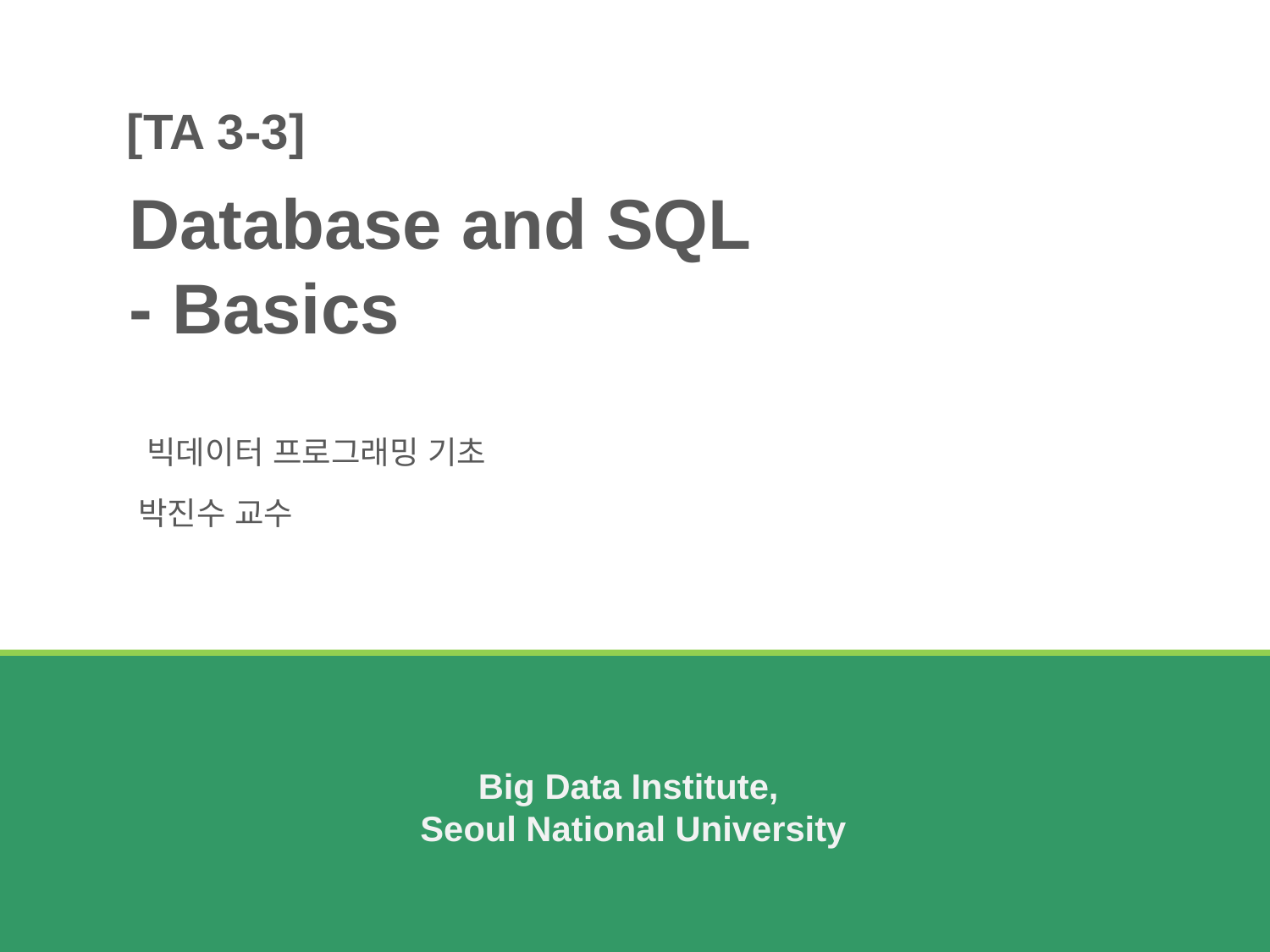

[TA 3-3]
Database and SQL
- Basics
빅데이터 프로그래밍 기초
박진수 교수

Big Data Institute,
Seoul National University